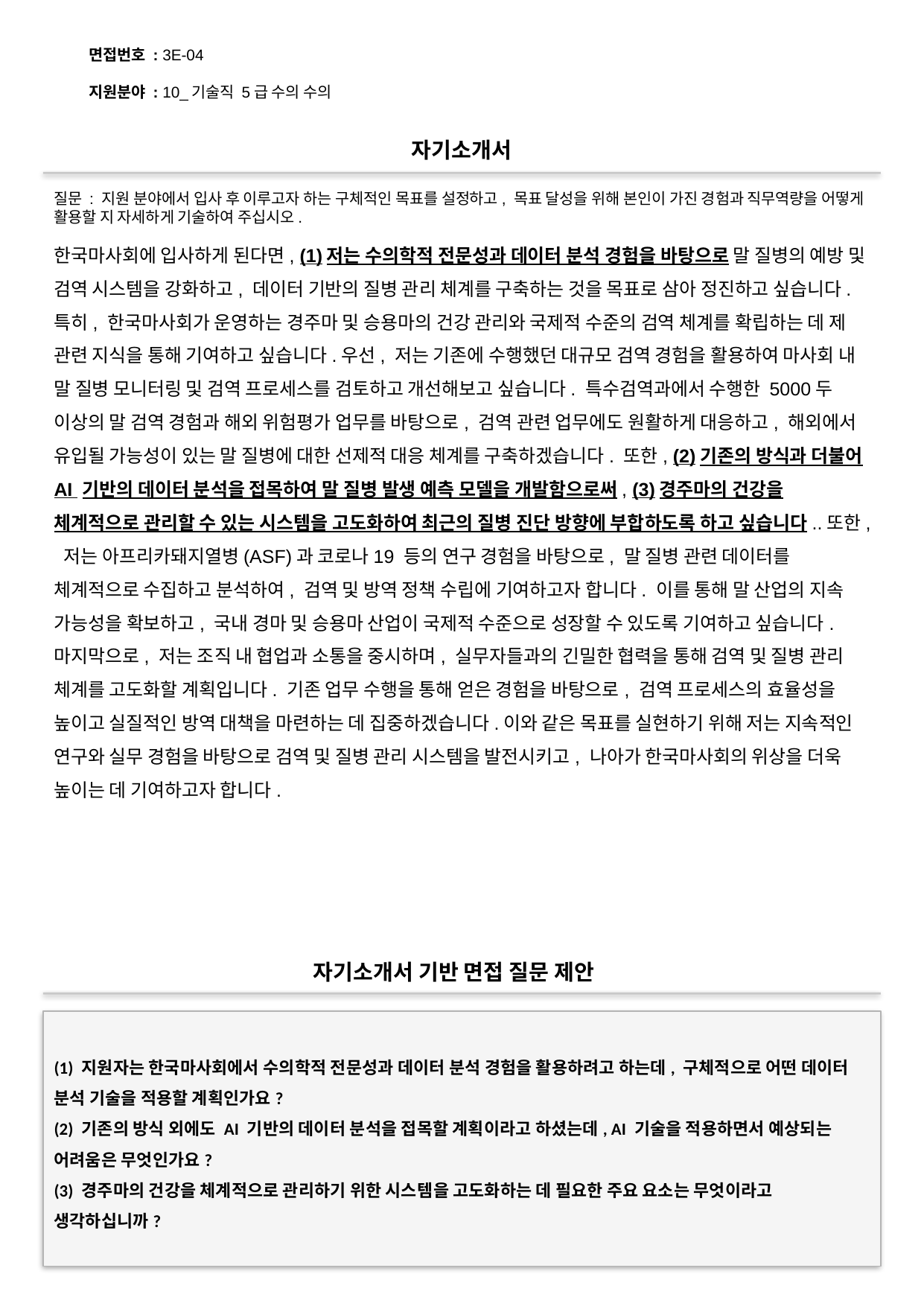

면접번호 : 3E-04

지원분야 : 10_기술직 5급 수의 수의
#

자기소개서

질문 : 지원 분야에서 입사 후 이루고자 하는 구체적인 목표를 설정하고, 목표 달성을 위해 본인이 가진 경험과 직무역량을 어떻게 활용할 지 자세하게 기술하여 주십시오.

한국마사회에 입사하게 된다면, (1)저는 수의학적 전문성과 데이터 분석 경험을 바탕으로 말 질병의 예방 및 검역 시스템을 강화하고, 데이터 기반의 질병 관리 체계를 구축하는 것을 목표로 삼아 정진하고 싶습니다. 특히, 한국마사회가 운영하는 경주마 및 승용마의 건강 관리와 국제적 수준의 검역 체계를 확립하는 데 제 관련 지식을 통해 기여하고 싶습니다.우선, 저는 기존에 수행했던 대규모 검역 경험을 활용하여 마사회 내 말 질병 모니터링 및 검역 프로세스를 검토하고 개선해보고 싶습니다. 특수검역과에서 수행한 5000두 이상의 말 검역 경험과 해외 위험평가 업무를 바탕으로, 검역 관련 업무에도 원활하게 대응하고, 해외에서 유입될 가능성이 있는 말 질병에 대한 선제적 대응 체계를 구축하겠습니다. 또한, (2)기존의 방식과 더불어 AI 기반의 데이터 분석을 접목하여 말 질병 발생 예측 모델을 개발함으로써, (3)경주마의 건강을 체계적으로 관리할 수 있는 시스템을 고도화하여 최근의 질병 진단 방향에 부합하도록 하고 싶습니다..또한, 저는 아프리카돼지열병(ASF)과 코로나19 등의 연구 경험을 바탕으로, 말 질병 관련 데이터를 체계적으로 수집하고 분석하여, 검역 및 방역 정책 수립에 기여하고자 합니다. 이를 통해 말 산업의 지속 가능성을 확보하고, 국내 경마 및 승용마 산업이 국제적 수준으로 성장할 수 있도록 기여하고 싶습니다.마지막으로, 저는 조직 내 협업과 소통을 중시하며, 실무자들과의 긴밀한 협력을 통해 검역 및 질병 관리 체계를 고도화할 계획입니다. 기존 업무 수행을 통해 얻은 경험을 바탕으로, 검역 프로세스의 효율성을 높이고 실질적인 방역 대책을 마련하는 데 집중하겠습니다.이와 같은 목표를 실현하기 위해 저는 지속적인 연구와 실무 경험을 바탕으로 검역 및 질병 관리 시스템을 발전시키고, 나아가 한국마사회의 위상을 더욱 높이는 데 기여하고자 합니다.

자기소개서 기반 면접 질문 제안

(1) 지원자는 한국마사회에서 수의학적 전문성과 데이터 분석 경험을 활용하려고 하는데, 구체적으로 어떤 데이터 분석 기술을 적용할 계획인가요?
(2) 기존의 방식 외에도 AI 기반의 데이터 분석을 접목할 계획이라고 하셨는데, AI 기술을 적용하면서 예상되는 어려움은 무엇인가요?
(3) 경주마의 건강을 체계적으로 관리하기 위한 시스템을 고도화하는 데 필요한 주요 요소는 무엇이라고 생각하십니까?